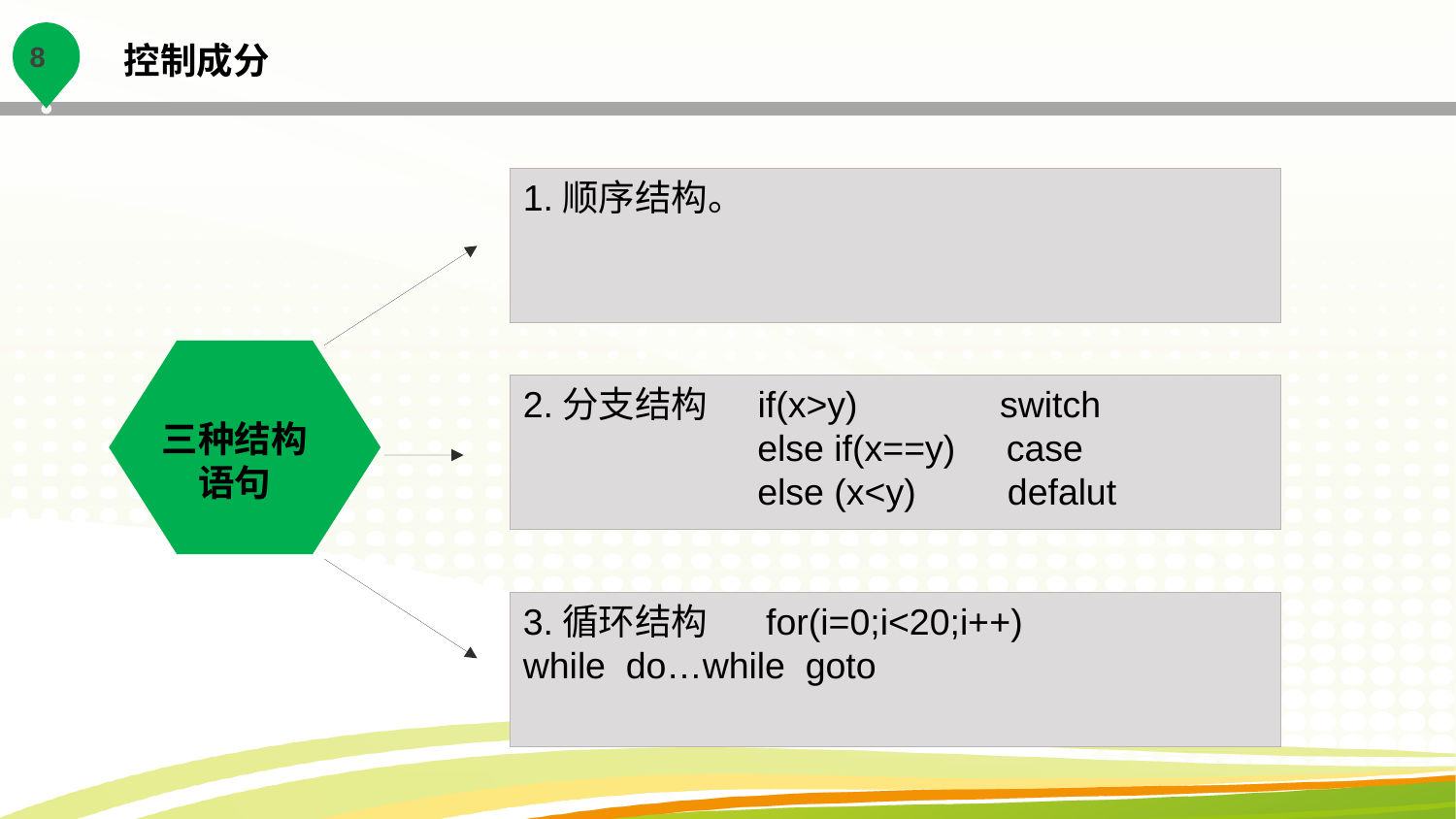

控制成分
1.顺序结构。

2.分支结构     if(x>y)              switch
                       else if(x==y)     case
                       else (x<y)         defalut
三种结构语句

3.循环结构      for(i=0;i<20;i++)
while  do…while  goto